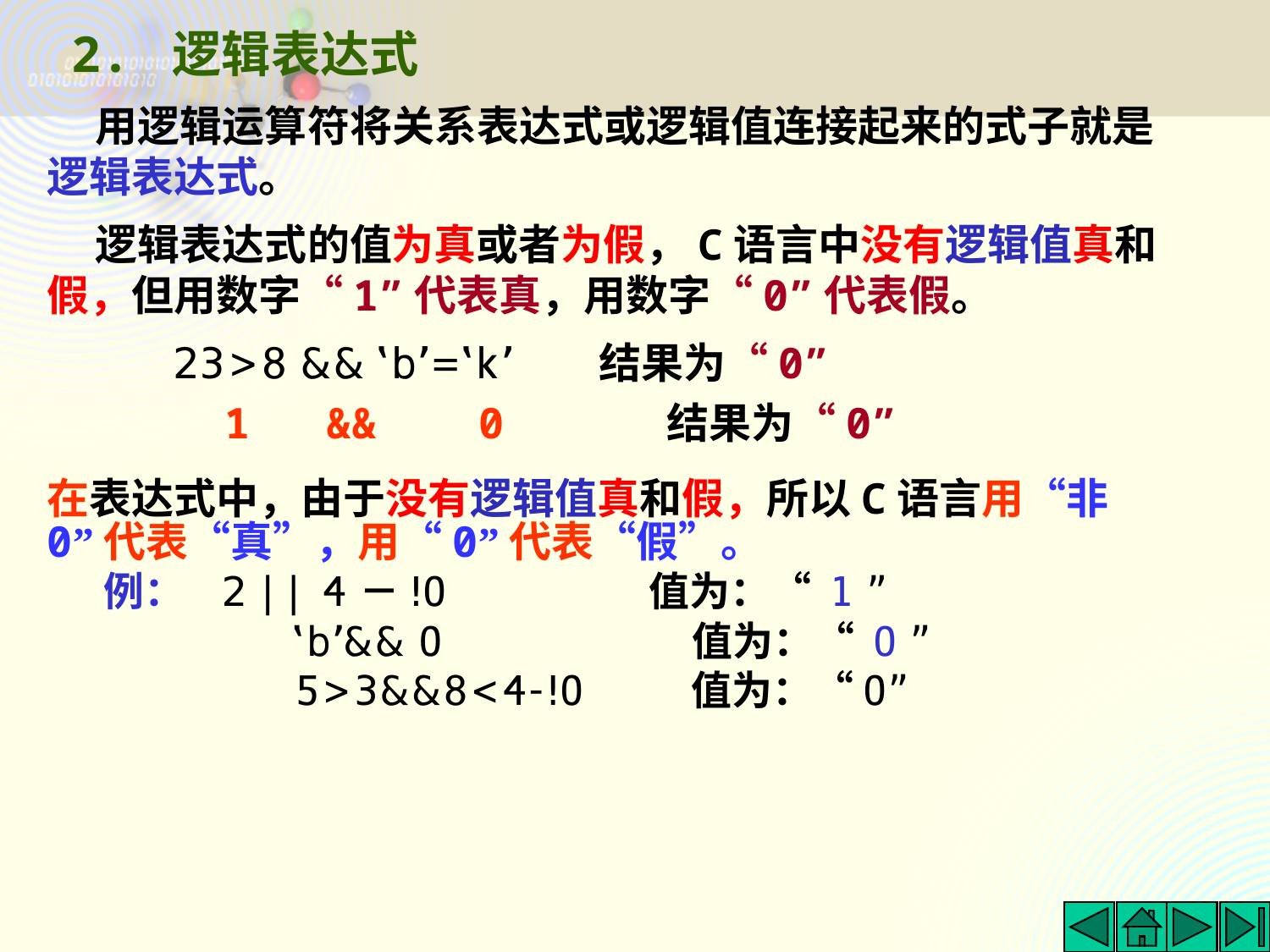

2. 逻辑表达式
    用逻辑运算符将关系表达式或逻辑值连接起来的式子就是逻辑表达式。
    逻辑表达式的值为真或者为假，C语言中没有逻辑值真和假，但用数字“1”代表真，用数字“0”代表假。
     23>8 && ‘b’=‘k’      结果为“0”
       1   &&    0      结果为“0”
在表达式中，由于没有逻辑值真和假，所以C语言用“非0”代表“真”，用“0”代表“假”。
     例：   2 || 4－!0                值为：“ 1 ”
                     ‘b’&& 0                    值为：“ 0 ”
                     5>3&&8<4-!0        值为：“0”